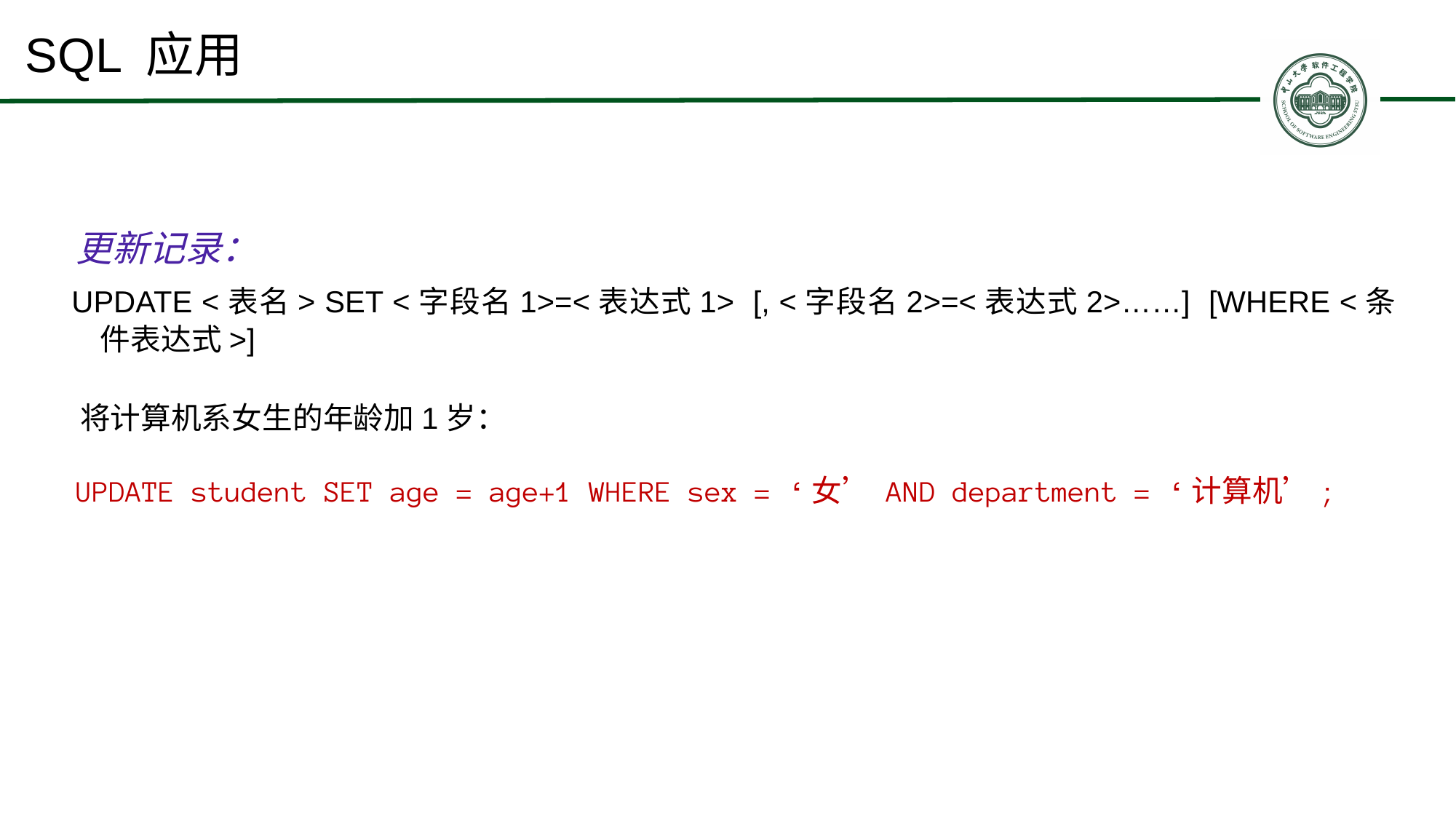

# SQL 应用
 更新记录：
 UPDATE <表名> SET <字段名1>=<表达式1>  [, <字段名2>=<表达式2>……]  [WHERE <条件表达式>]

  将计算机系女生的年龄加1岁：

  UPDATE student SET age = age+1 WHERE sex = ‘女’ AND department = ‘计算机’;